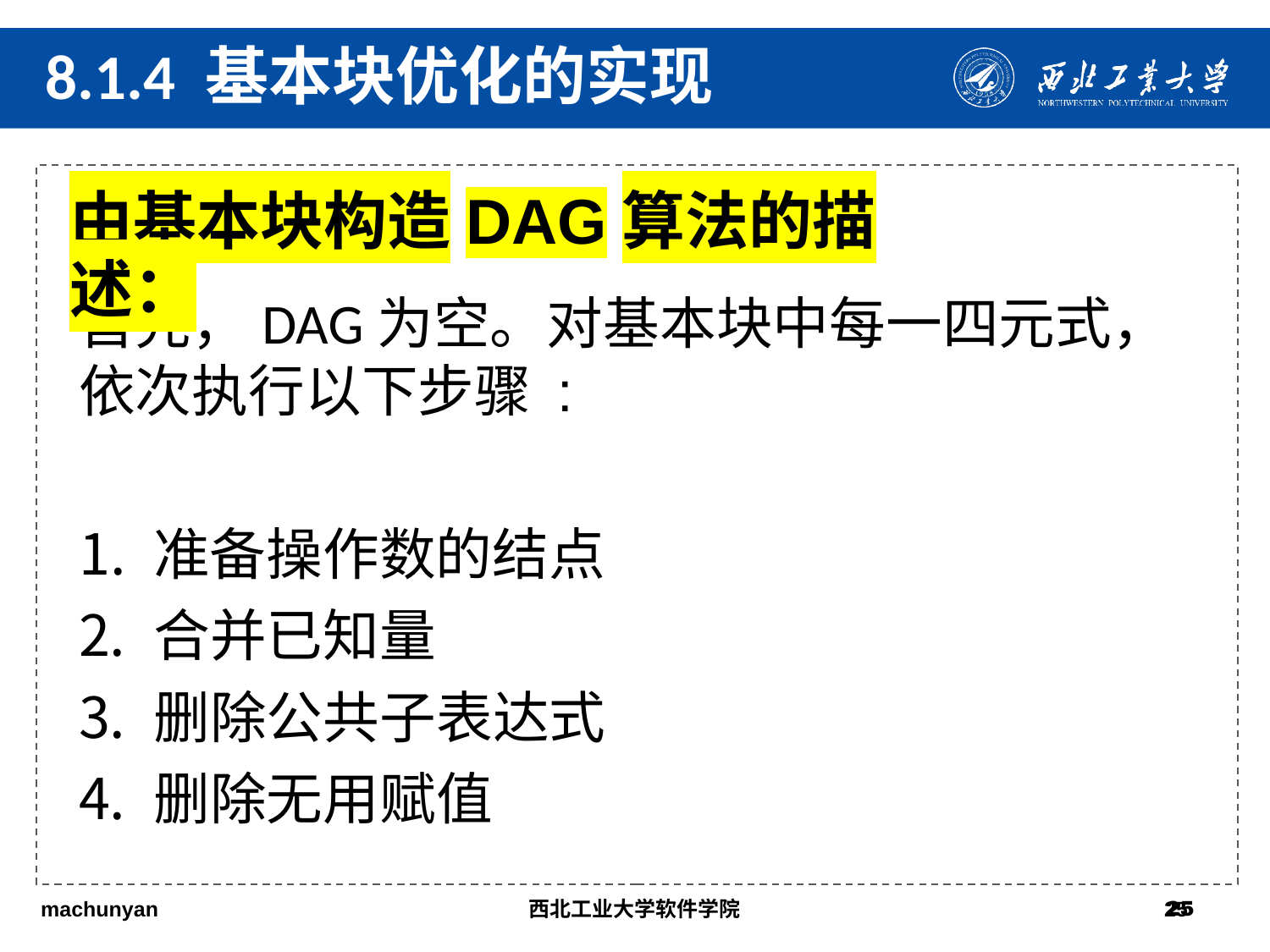

8.1.4 基本块优化的实现
由基本块构造DAG算法的描述：
首先，DAG为空。对基本块中每一四元式，依次执行以下步骤 :

准备操作数的结点
合并已知量
删除公共子表达式
删除无用赋值
25